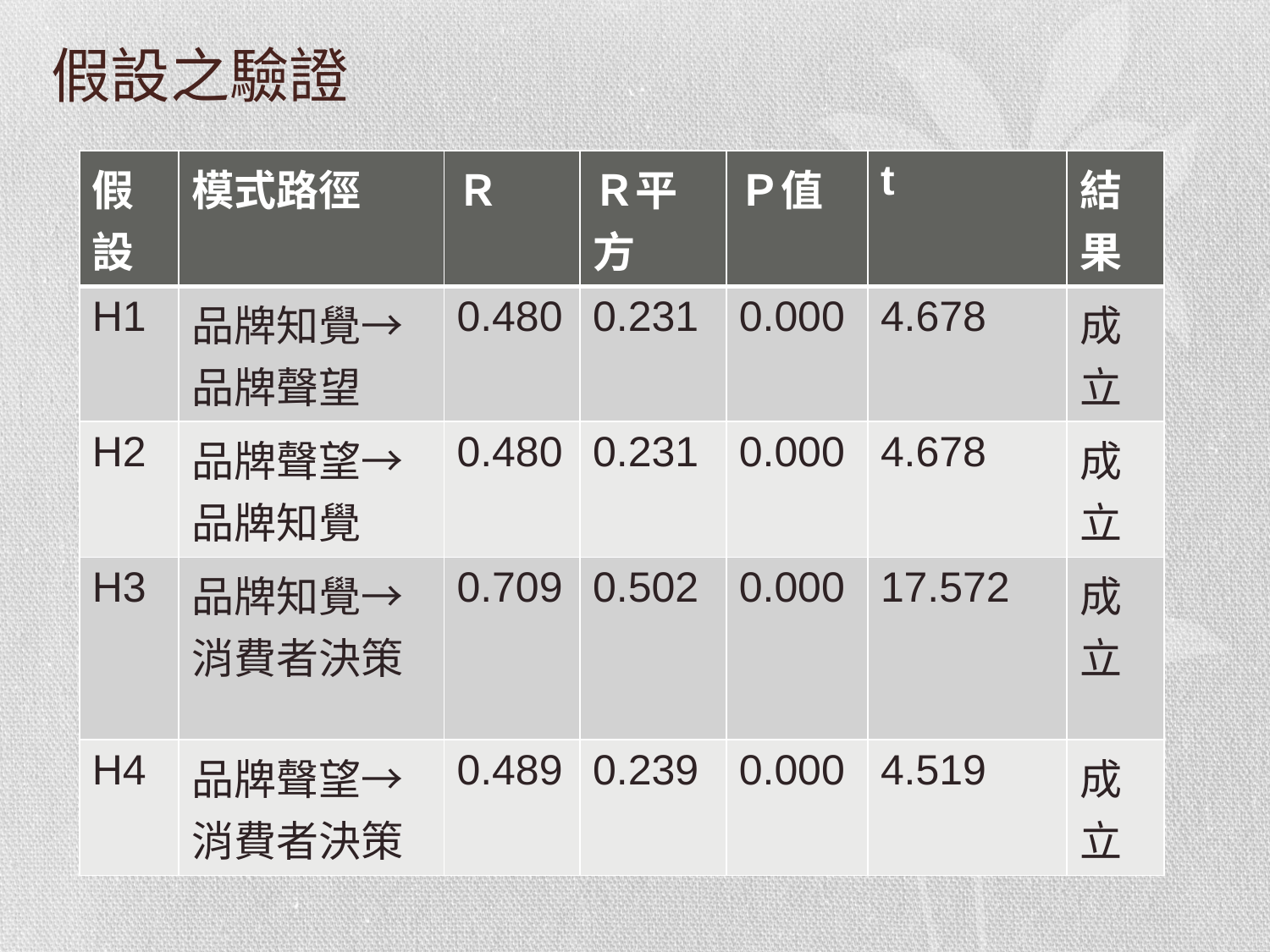

# 假設之驗證
| 假設 | 模式路徑 | Ｒ | Ｒ平方 | Ｐ值 | t | 結果 |
| --- | --- | --- | --- | --- | --- | --- |
| H1 | 品牌知覺→品牌聲望 | 0.480 | 0.231 | 0.000 | 4.678 | 成立 |
| H2 | 品牌聲望→ 品牌知覺 | 0.480 | 0.231 | 0.000 | 4.678 | 成立 |
| H3 | 品牌知覺→ 消費者決策 | 0.709 | 0.502 | 0.000 | 17.572 | 成立 |
| H4 | 品牌聲望→ 消費者決策 | 0.489 | 0.239 | 0.000 | 4.519 | 成立 |